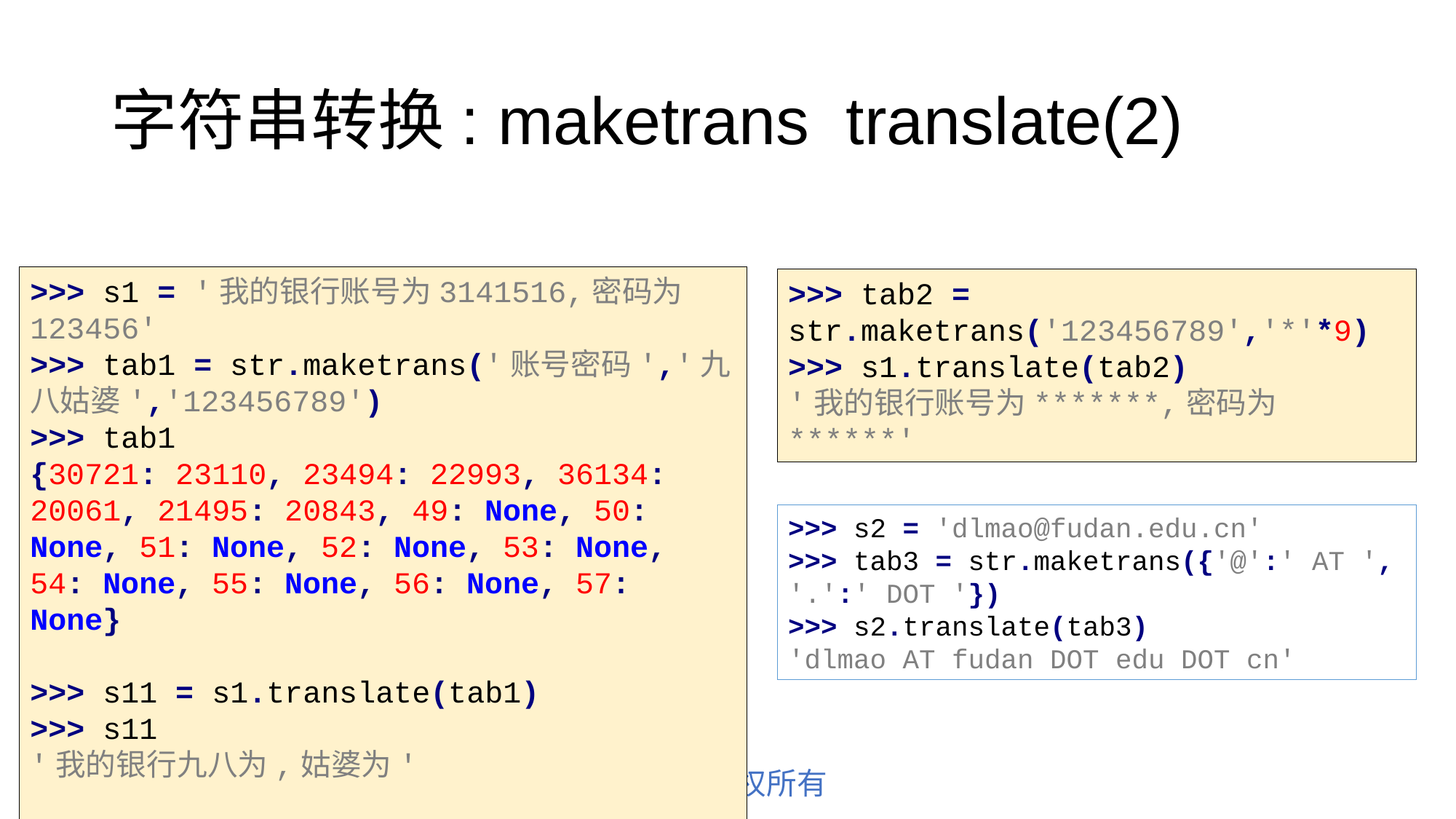

# 字符串转换: maketrans  translate(2)
>>> s1 = '我的银行账号为3141516,密码为123456'
>>> tab1 = str.maketrans('账号密码','九八姑婆','123456789')
>>> tab1
{30721: 23110, 23494: 22993, 36134: 20061, 21495: 20843, 49: None, 50: None, 51: None, 52: None, 53: None, 54: None, 55: None, 56: None, 57: None}

>>> s11 = s1.translate(tab1)
>>> s11
'我的银行九八为,姑婆为'

>>> tab2 = str.maketrans('123456789','*'*9)
>>> s1.translate(tab2)
'我的银行账号为*******,密码为******'
>>> s2 = 'dlmao@fudan.edu.cn'
>>> tab3 = str.maketrans({'@':' AT ', '.':' DOT '})
>>> s2.translate(tab3)
'dlmao AT fudan DOT edu DOT cn'
26